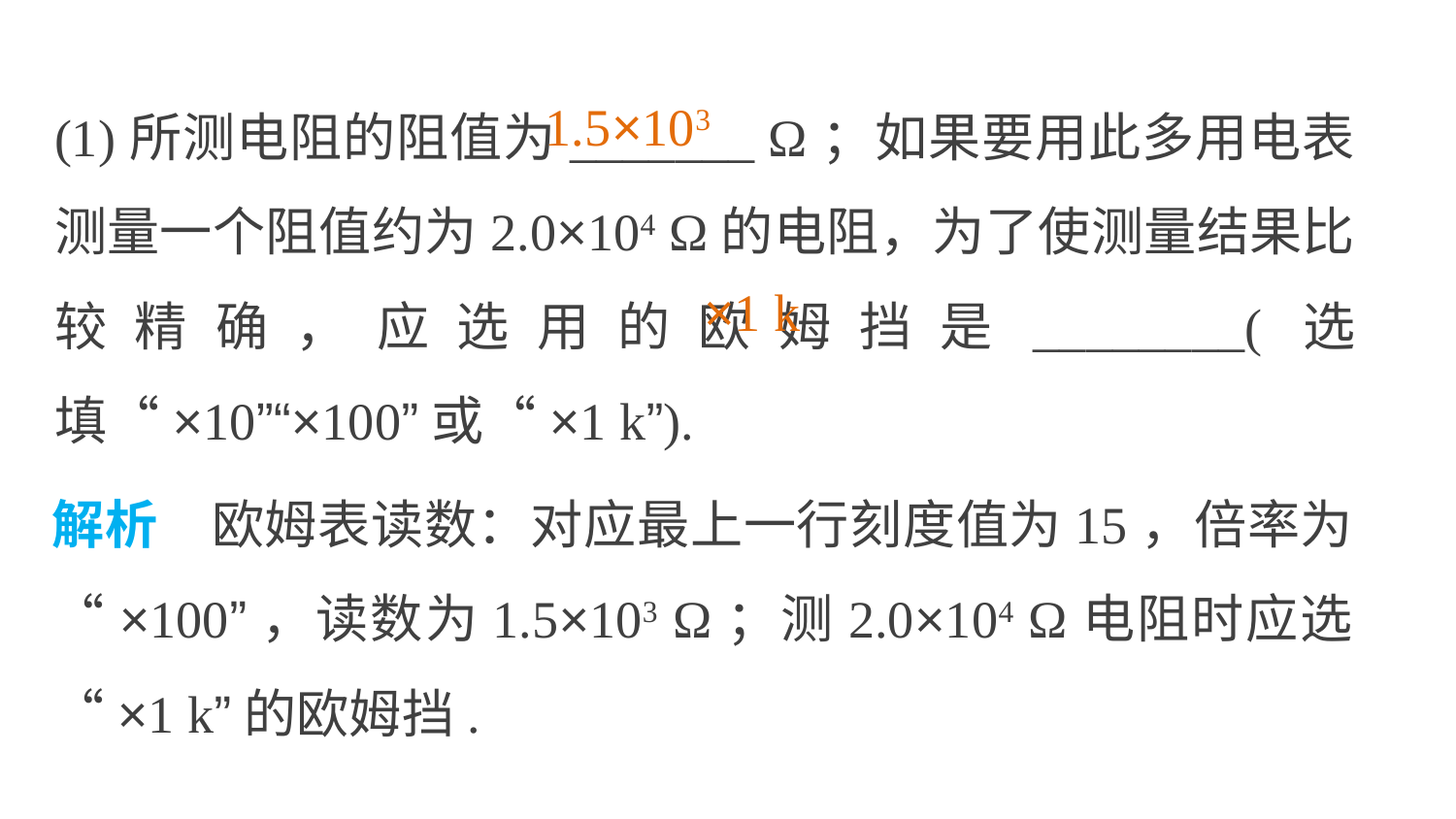

(1)所测电阻的阻值为_______ Ω；如果要用此多用电表测量一个阻值约为2.0×104 Ω的电阻，为了使测量结果比较精确，应选用的欧姆挡是________(选填“×10”“×100”或“×1 k”).
1.5×103
×1 k
解析　欧姆表读数：对应最上一行刻度值为15，倍率为“×100”，读数为1.5×103 Ω；测2.0×104 Ω电阻时应选“×1 k”的欧姆挡.